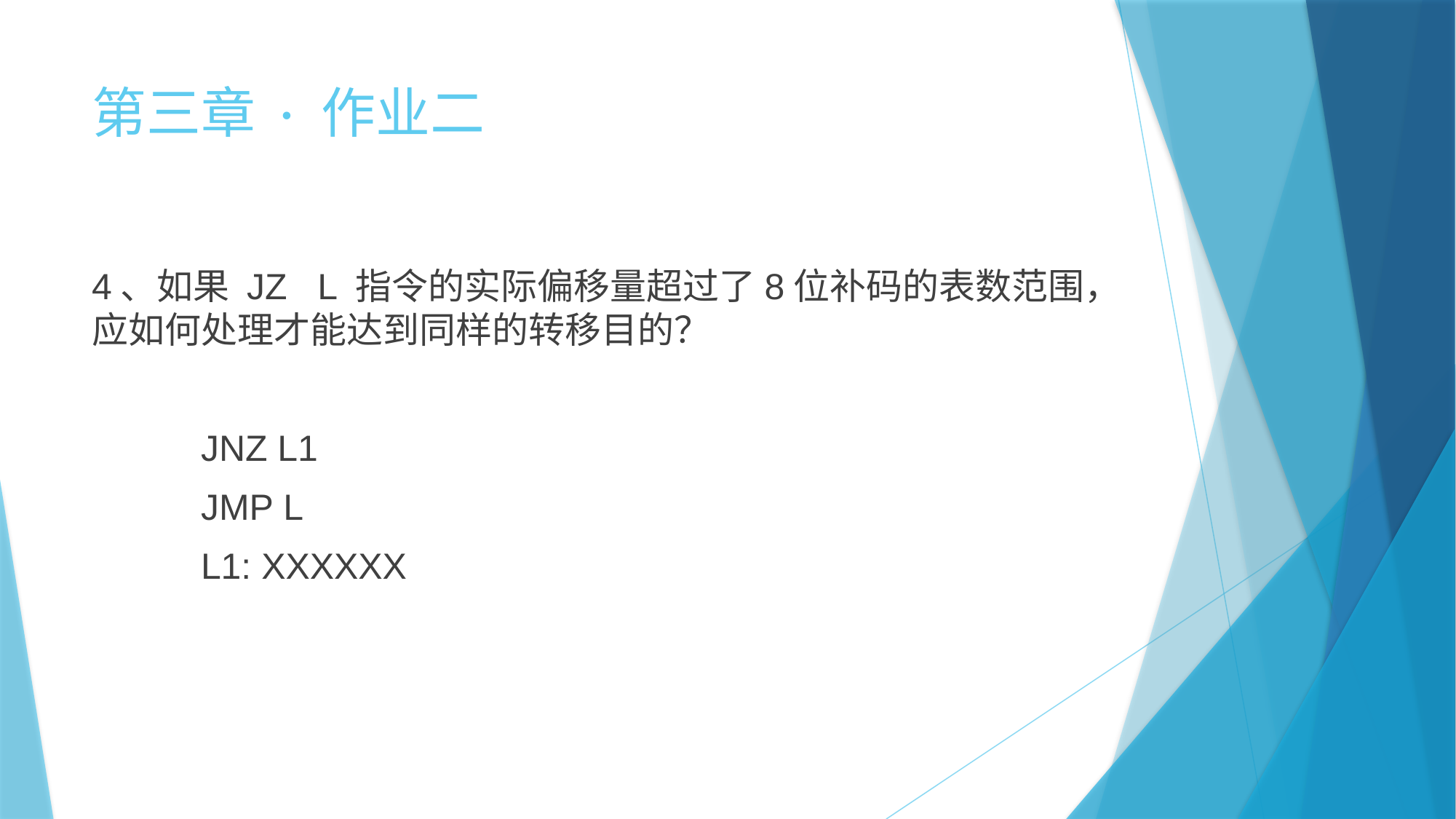

# 第三章 · 作业二
4、如果 JZ   L 指令的实际偏移量超过了8位补码的表数范围，应如何处理才能达到同样的转移目的？

	JNZ L1
	JMP L
	L1: XXXXXX